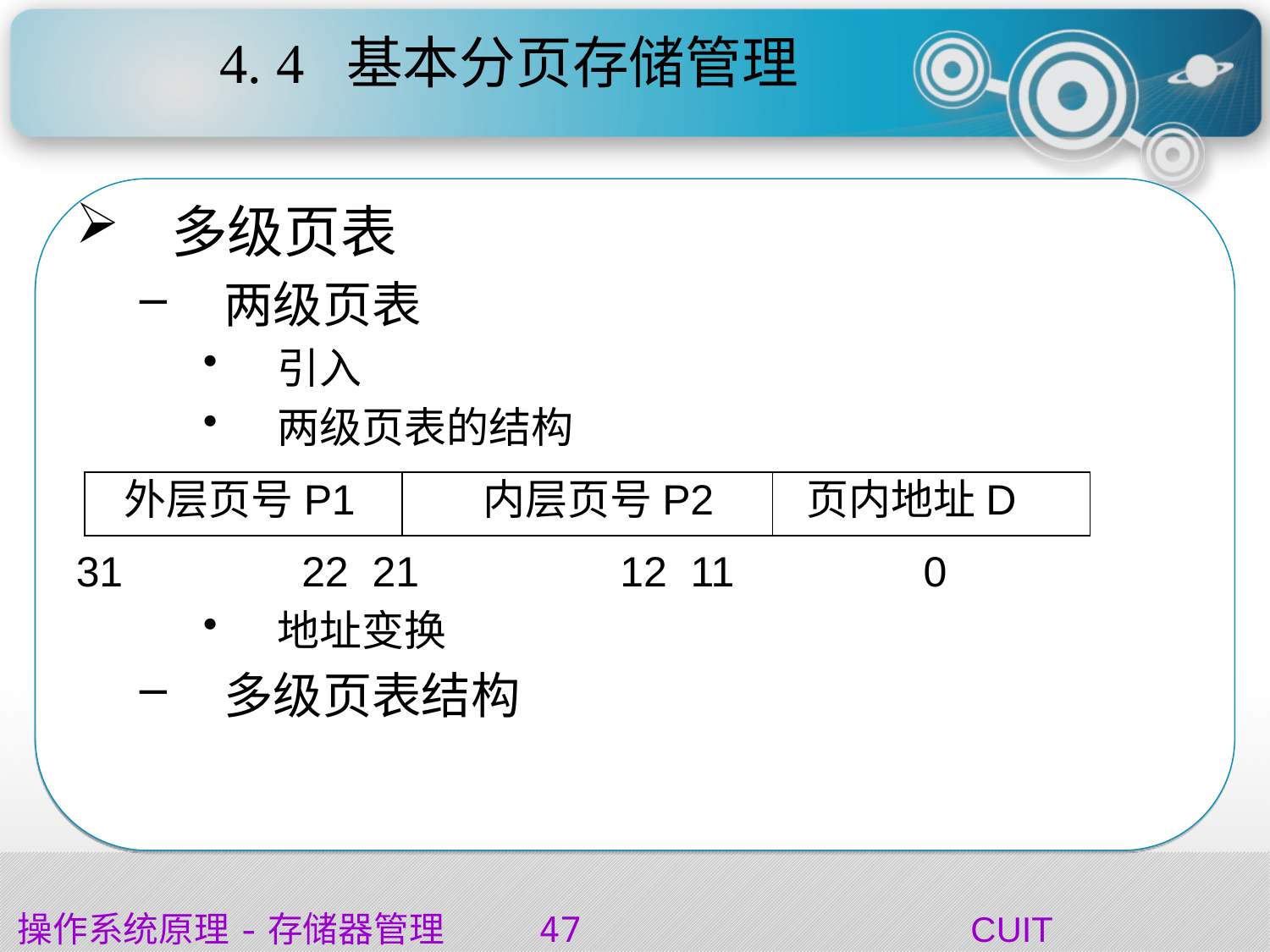

# 4. 4	基本分页存储管理

多级页表
两级页表
引入
两级页表的结构
    外层页号P1	    内层页号P2	页内地址D
           22  21                 12  11                0
地址变换
多级页表结构